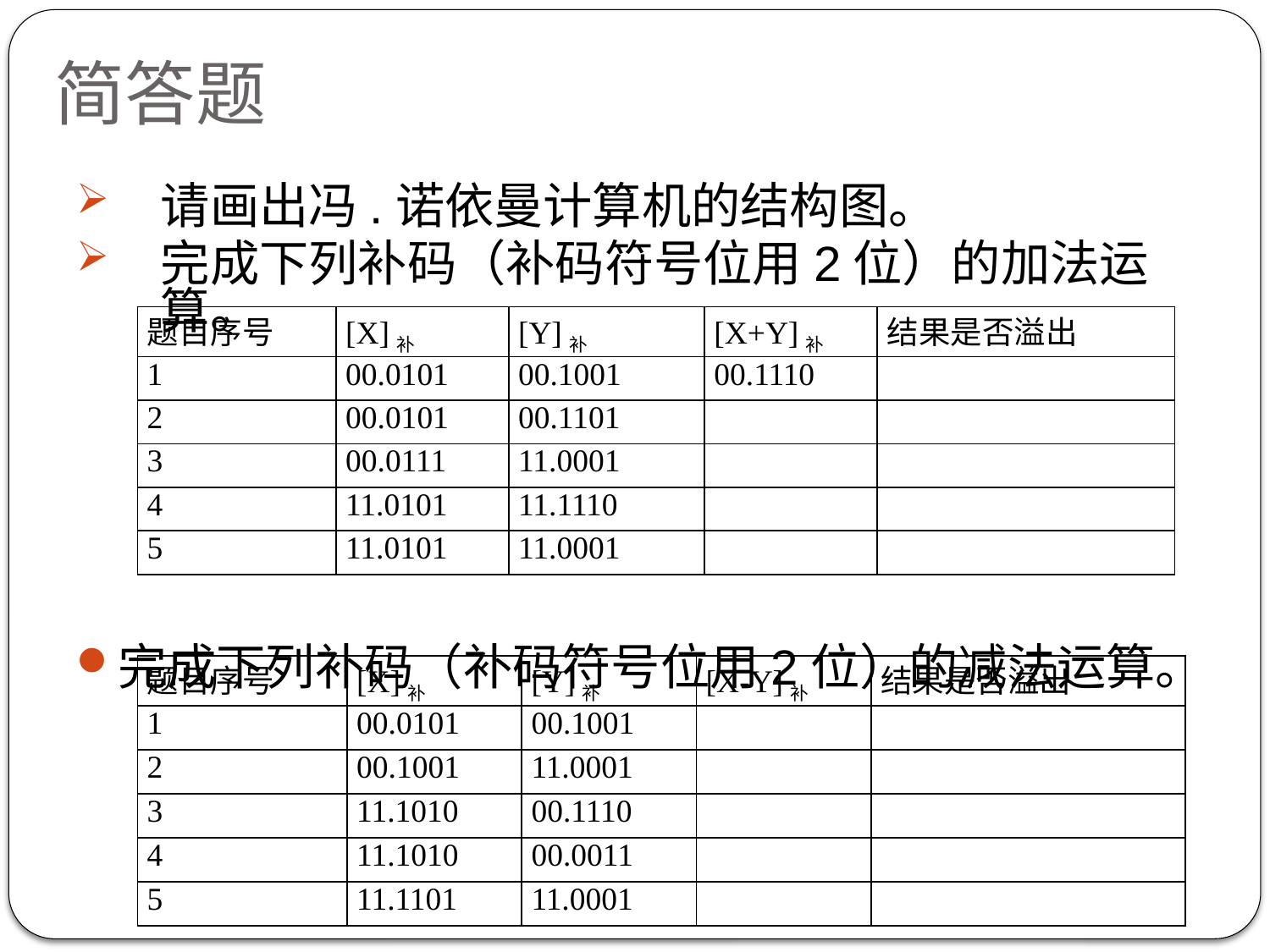

# 简答题
请画出冯.诺依曼计算机的结构图。
完成下列补码（补码符号位用2位）的加法运算。

完成下列补码（补码符号位用2位）的减法运算。
| 题目序号 | [X]补 | [Y]补 | [X+Y]补 | 结果是否溢出 |
| --- | --- | --- | --- | --- |
| 1 | 00.0101 | 00.1001 | 00.1110 |  |
| 2 | 00.0101 | 00.1101 |  |  |
| 3 | 00.0111 | 11.0001 |  |  |
| 4 | 11.0101 | 11.1110 |  |  |
| 5 | 11.0101 | 11.0001 |  |  |
| 题目序号 | [X]补 | [Y]补 | [X-Y]补 | 结果是否溢出 |
| --- | --- | --- | --- | --- |
| 1 | 00.0101 | 00.1001 |  |  |
| 2 | 00.1001 | 11.0001 |  |  |
| 3 | 11.1010 | 00.1110 |  |  |
| 4 | 11.1010 | 00.0011 |  |  |
| 5 | 11.1101 | 11.0001 |  |  |